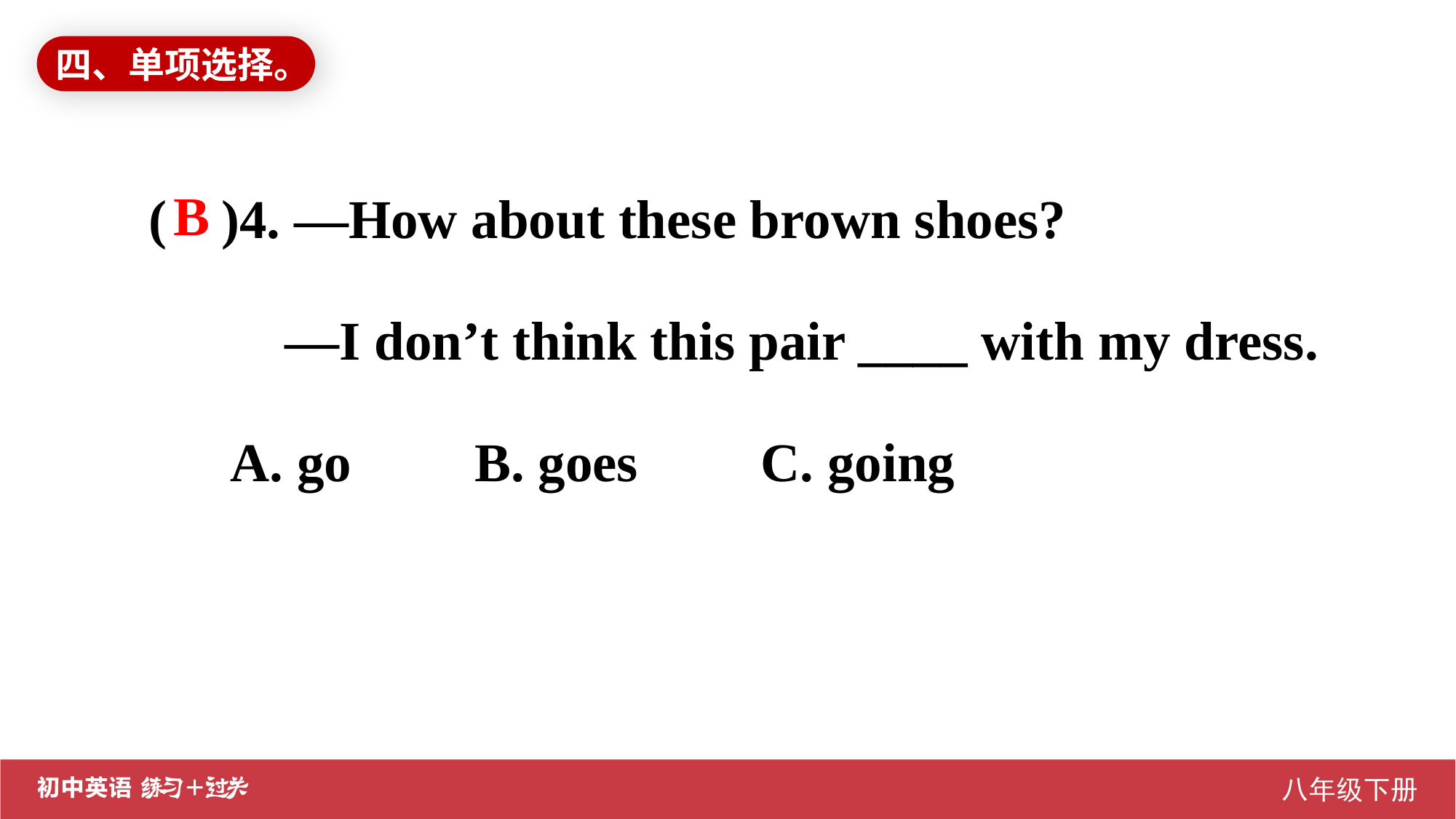

四、单项选择。
(    )4. —How about these brown shoes?
          —I don’t think this pair ____ with my dress.
      A. go         B. goes         C. going
B